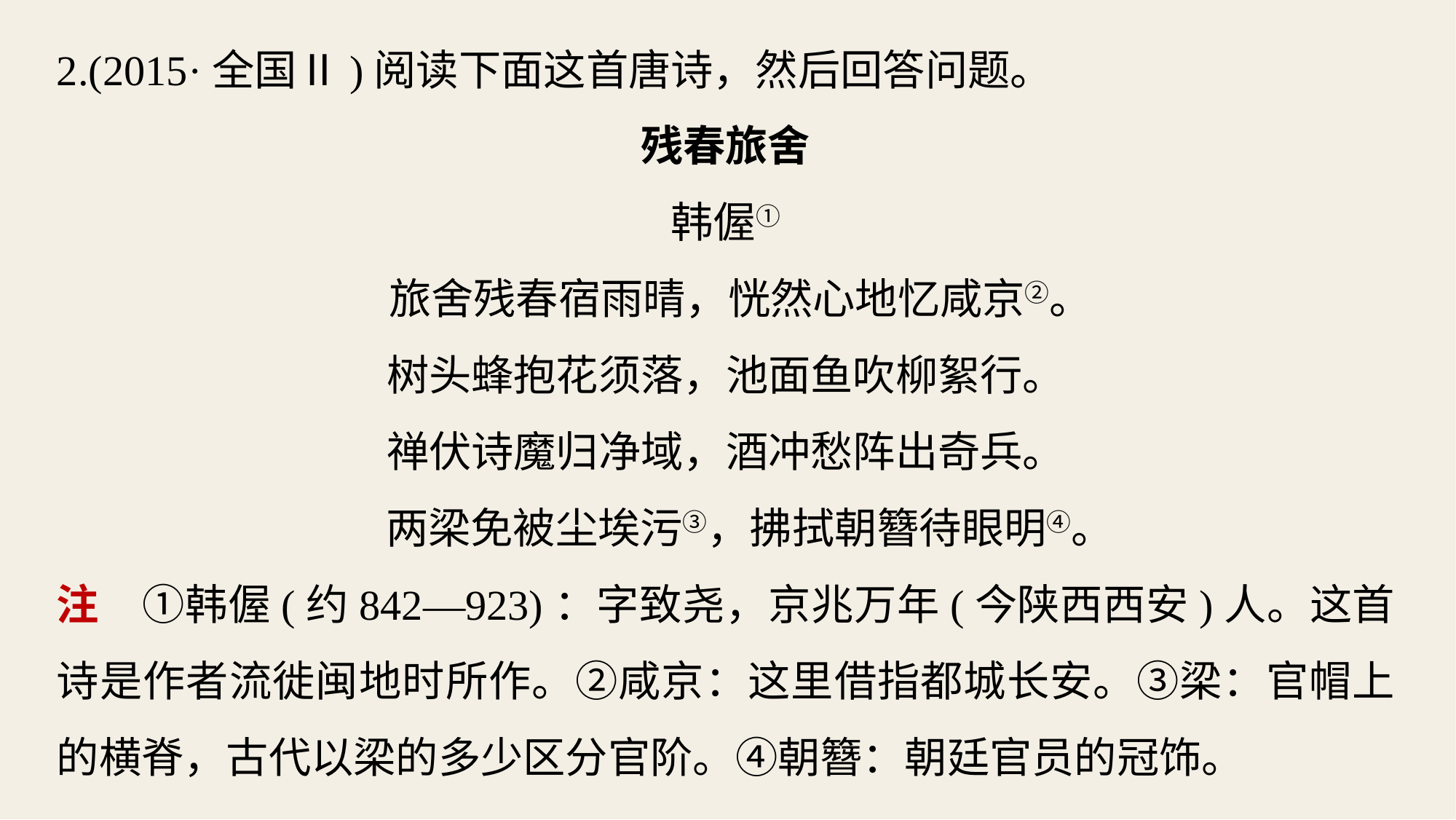

2.(2015·全国Ⅱ)阅读下面这首唐诗，然后回答问题。
残春旅舍
韩偓①
  旅舍残春宿雨晴，恍然心地忆咸京②。
树头蜂抱花须落，池面鱼吹柳絮行。
禅伏诗魔归净域，酒冲愁阵出奇兵。
    两梁免被尘埃污③，拂拭朝簪待眼明④。
注　①韩偓(约842—923)：字致尧，京兆万年(今陕西西安)人。这首诗是作者流徙闽地时所作。②咸京：这里借指都城长安。③梁：官帽上的横脊，古代以梁的多少区分官阶。④朝簪：朝廷官员的冠饰。